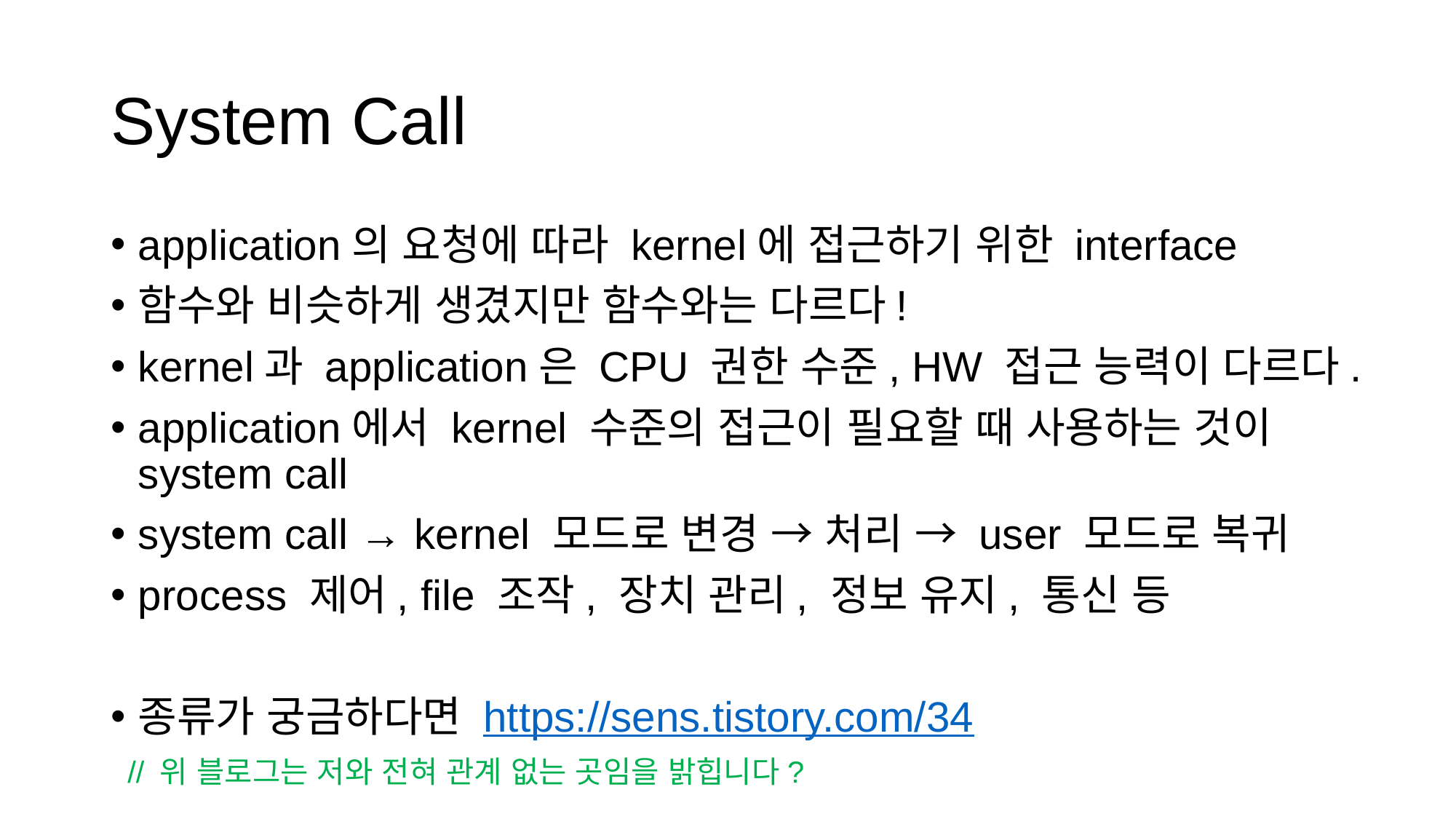

# System Call
application의 요청에 따라 kernel에 접근하기 위한 interface
함수와 비슷하게 생겼지만 함수와는 다르다!
kernel과 application은 CPU 권한 수준, HW 접근 능력이 다르다.
application에서 kernel 수준의 접근이 필요할 때 사용하는 것이 system call
system call → kernel 모드로 변경 → 처리 → user 모드로 복귀
process 제어, file 조작, 장치 관리, 정보 유지, 통신 등

종류가 궁금하다면 https://sens.tistory.com/34
  // 위 블로그는 저와 전혀 관계 없는 곳임을 밝힙니다?